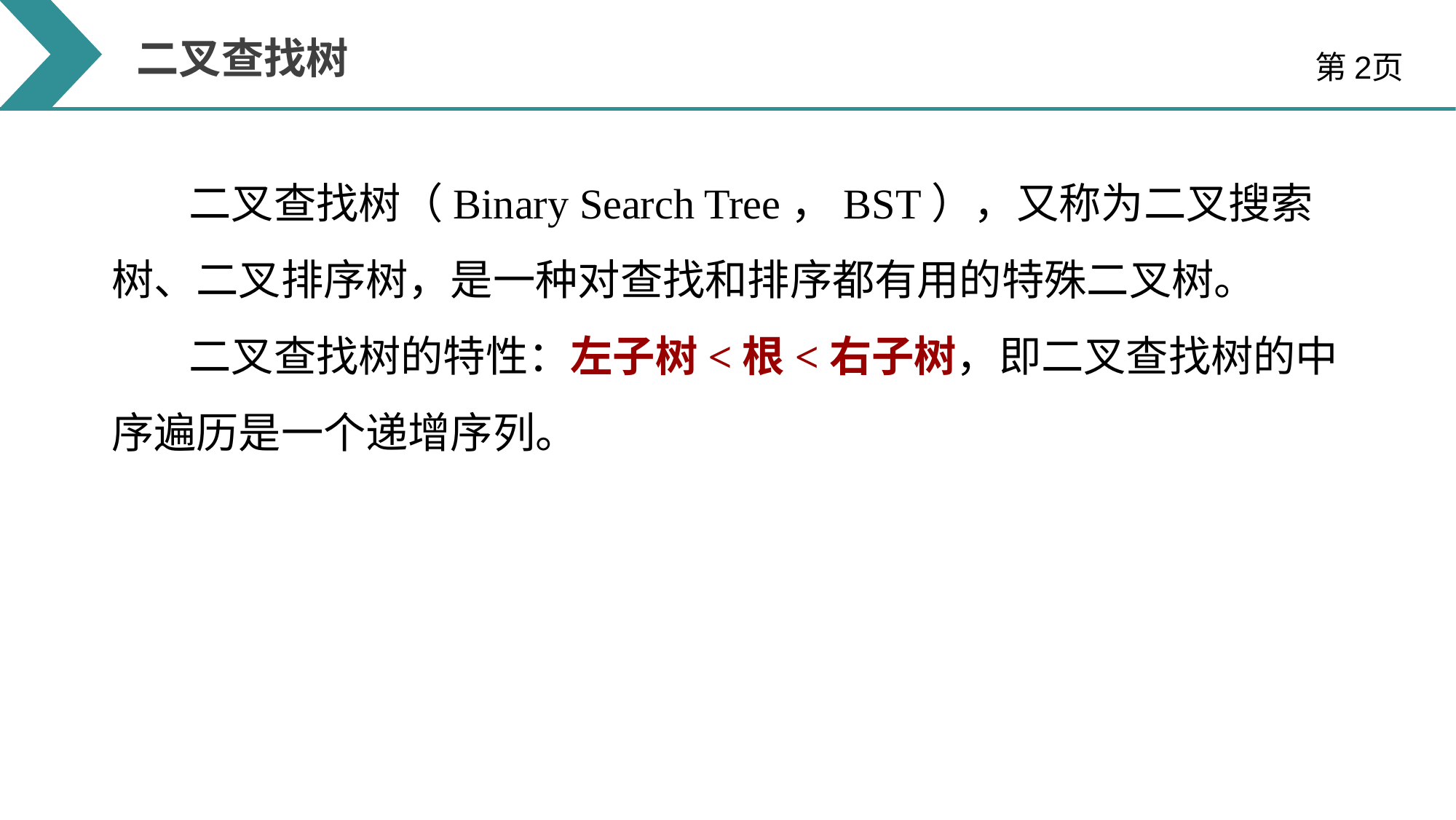

二叉查找树
第2页
二叉查找树（Binary Search Tree，BST），又称为二叉搜索树、二叉排序树，是一种对查找和排序都有用的特殊二叉树。
二叉查找树的特性：左子树<根<右子树，即二叉查找树的中序遍历是一个递增序列。